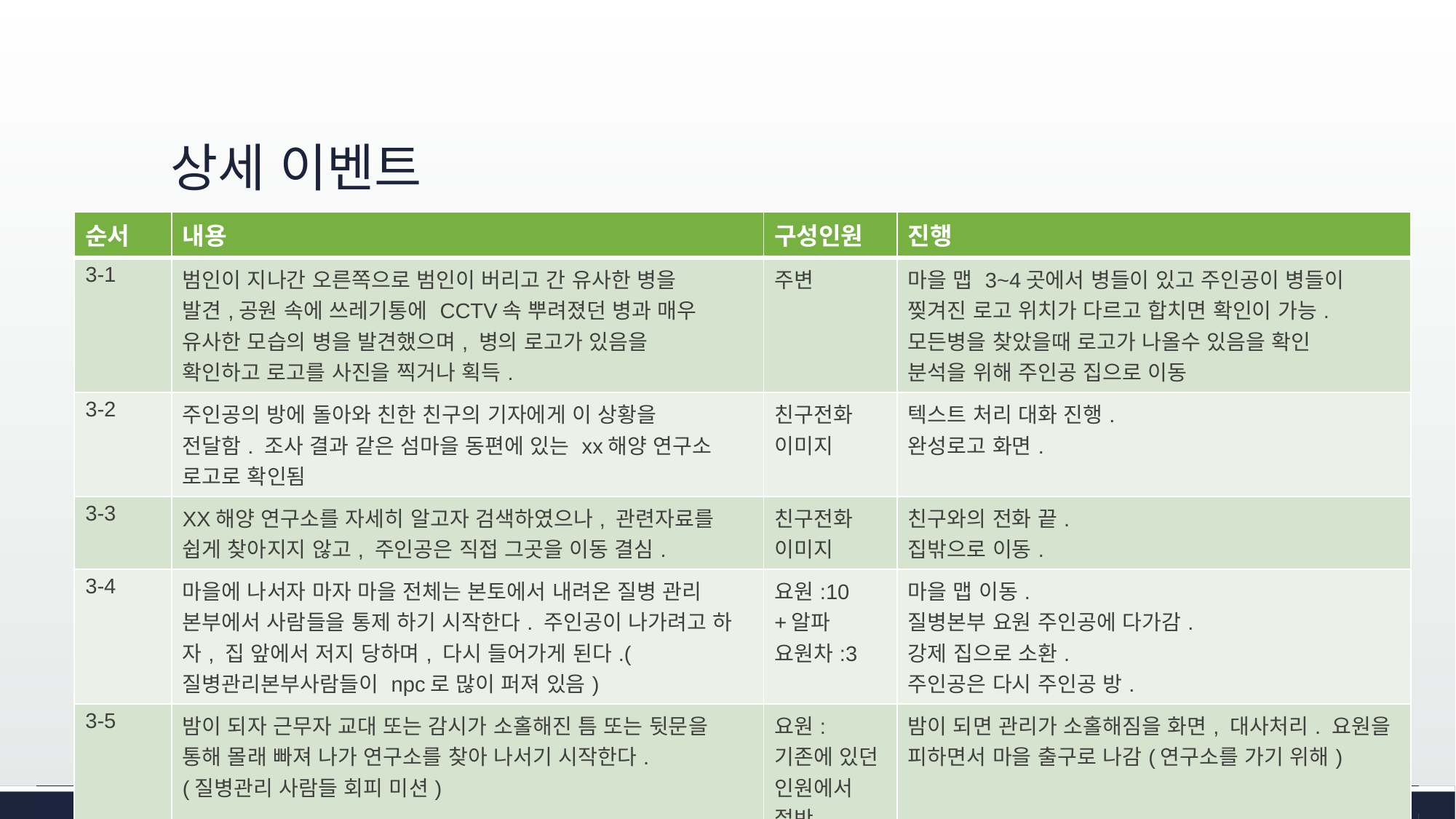

# 상세 이벤트
| 순서 | 내용 | 구성인원 | 진행 |
| --- | --- | --- | --- |
| 3-1 | 범인이 지나간 오른쪽으로 범인이 버리고 간 유사한 병을 발견,공원 속에 쓰레기통에 CCTV속 뿌려졌던 병과 매우 유사한 모습의 병을 발견했으며, 병의 로고가 있음을 확인하고 로고를 사진을 찍거나 획득. | 주변 | 마을 맵 3~4곳에서 병들이 있고 주인공이 병들이 찢겨진 로고 위치가 다르고 합치면 확인이 가능. 모든병을 찾았을때 로고가 나올수 있음을 확인 분석을 위해 주인공 집으로 이동 |
| 3-2 | 주인공의 방에 돌아와 친한 친구의 기자에게 이 상황을 전달함. 조사 결과 같은 섬마을 동편에 있는 xx해양 연구소 로고로 확인됨 | 친구전화 이미지 | 텍스트 처리 대화 진행. 완성로고 화면. |
| 3-3 | XX해양 연구소를 자세히 알고자 검색하였으나, 관련자료를 쉽게 찾아지지 않고, 주인공은 직접 그곳을 이동 결심. | 친구전화 이미지 | 친구와의 전화 끝. 집밖으로 이동. |
| 3-4 | 마을에 나서자 마자 마을 전체는 본토에서 내려온 질병 관리 본부에서 사람들을 통제 하기 시작한다. 주인공이 나가려고 하자, 집 앞에서 저지 당하며, 다시 들어가게 된다.(질병관리본부사람들이 npc로 많이 퍼져 있음) | 요원:10 +알파 요원차:3 | 마을 맵 이동. 질병본부 요원 주인공에 다가감. 강제 집으로 소환. 주인공은 다시 주인공 방. |
| 3-5 | 밤이 되자 근무자 교대 또는 감시가 소홀해진 틈 또는 뒷문을 통해 몰래 빠져 나가 연구소를 찾아 나서기 시작한다. (질병관리 사람들 회피 미션) | 요원:기존에 있던 인원에서 절반 | 밤이 되면 관리가 소홀해짐을 화면, 대사처리. 요원을 피하면서 마을 출구로 나감(연구소를 가기 위해) |